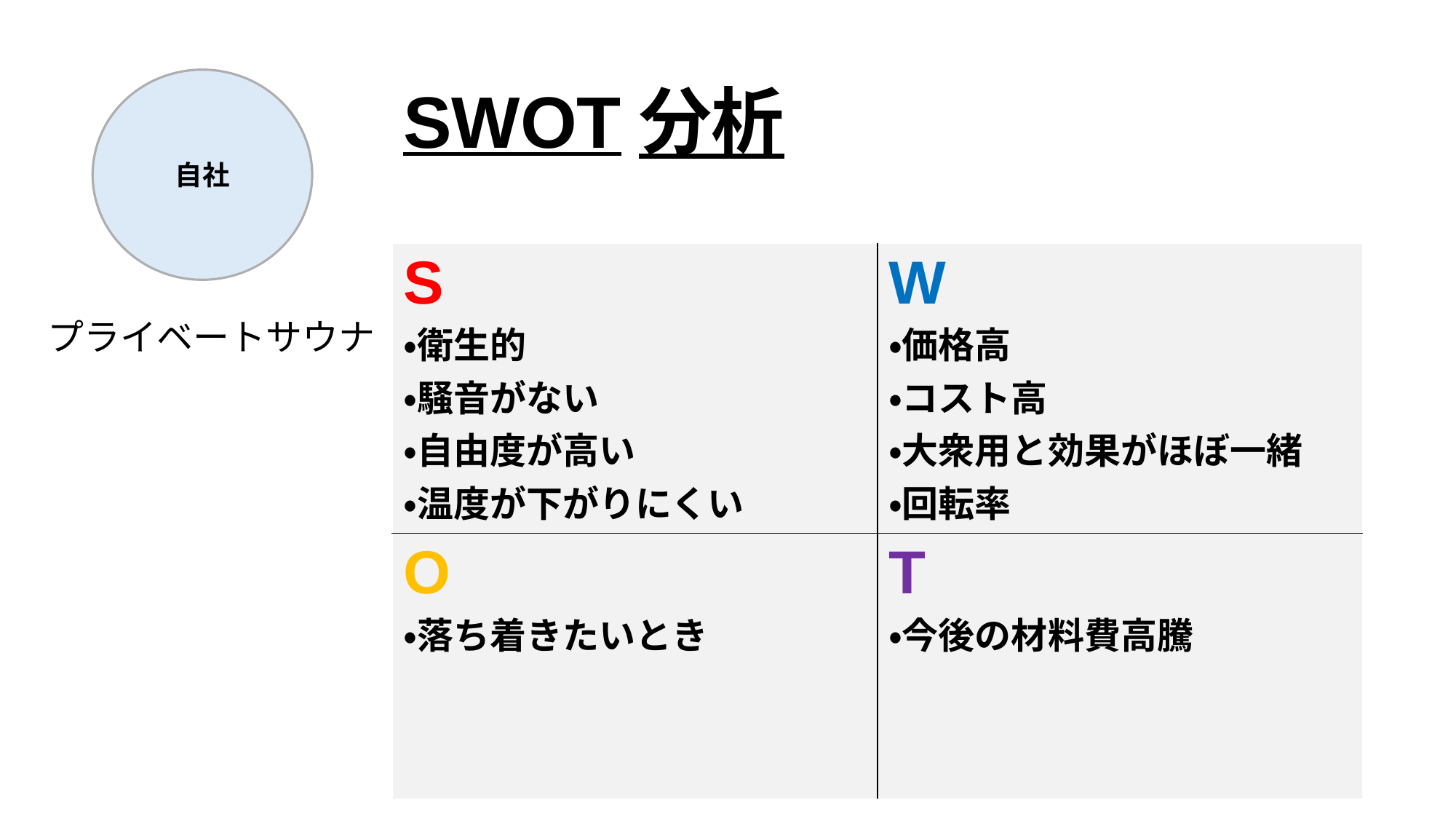

自社
SWOT分析
| S ・衛生的 ・騒音がない ・自由度が高い ・温度が下がりにくい | W ・価格高 ・コスト高 ・大衆用と効果がほぼ一緒 ・回転率 |
| --- | --- |
| O ・落ち着きたいとき | T ・今後の材料費高騰 |
プライベートサウナ